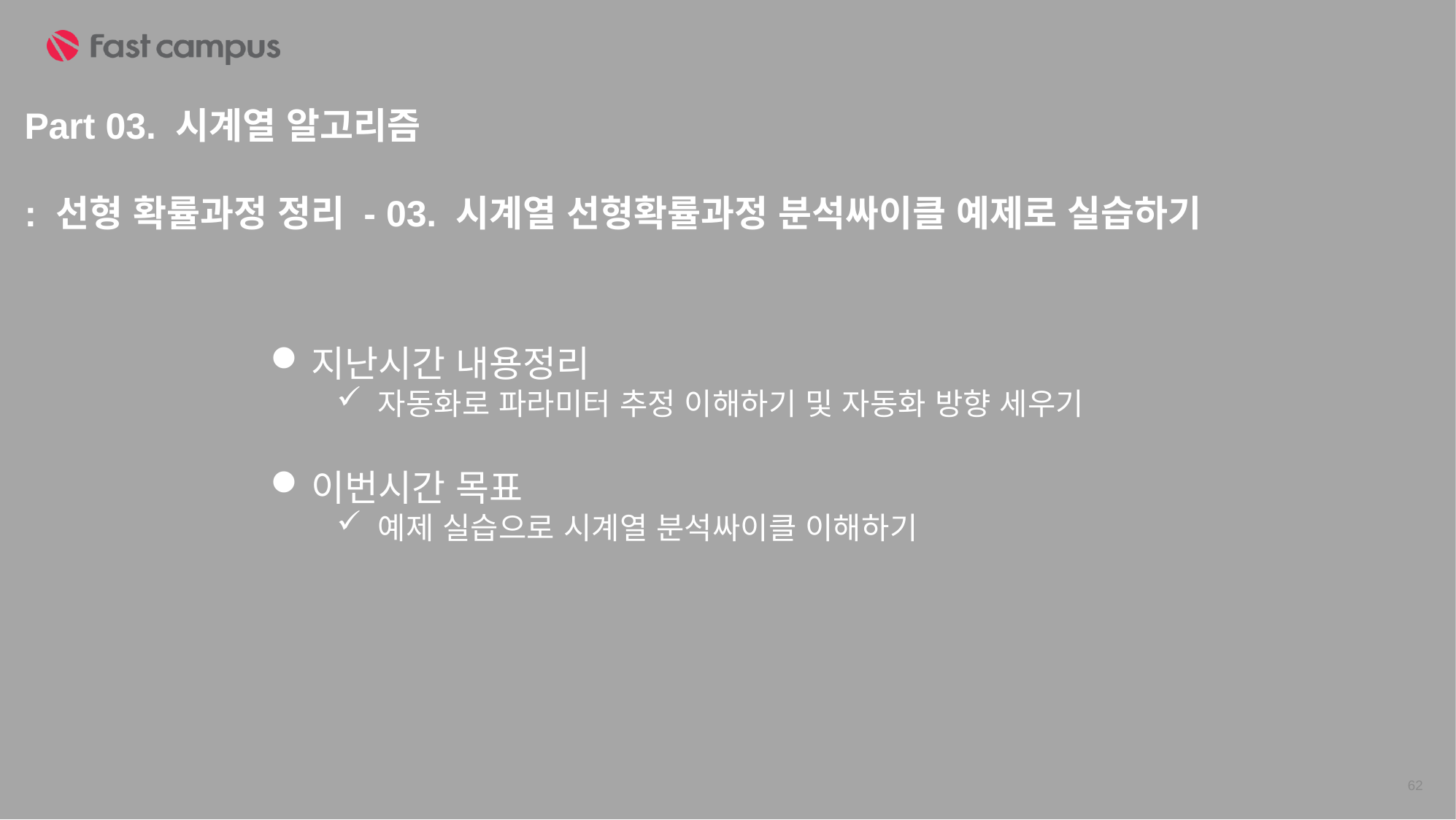

Part 03. 시계열 알고리즘

: 선형 확률과정 정리 - 03. 시계열 선형확률과정 분석싸이클 예제로 실습하기
지난시간 내용정리
자동화로 파라미터 추정 이해하기 및 자동화 방향 세우기

이번시간 목표
예제 실습으로 시계열 분석싸이클 이해하기
62